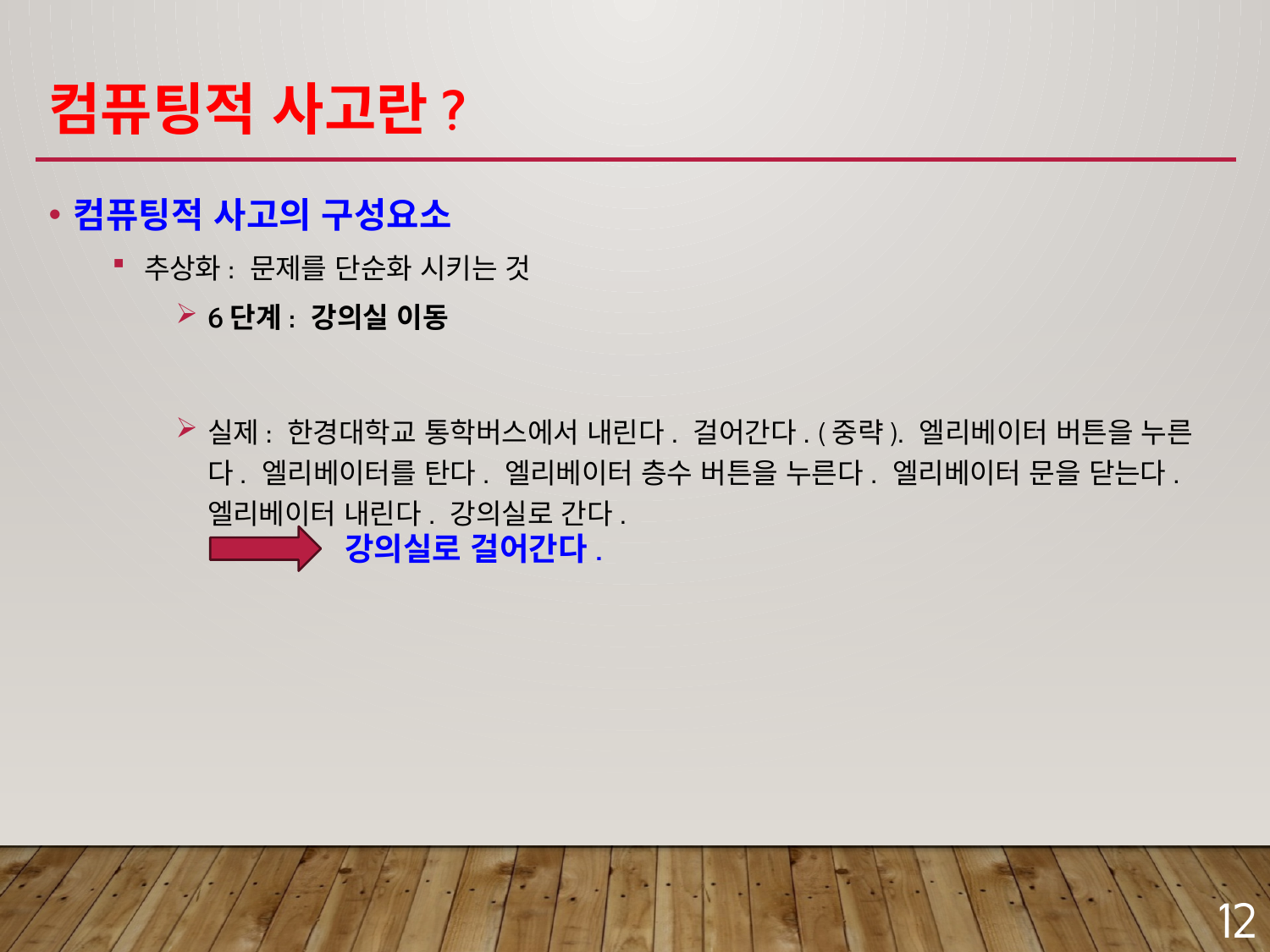

# 컴퓨팅적 사고란?
컴퓨팅적 사고의 구성요소
추상화: 문제를 단순화 시키는 것
6단계: 강의실 이동

실제: 한경대학교 통학버스에서 내린다. 걸어간다. (중략). 엘리베이터 버튼을 누른다. 엘리베이터를 탄다. 엘리베이터 층수 버튼을 누른다. 엘리베이터 문을 닫는다. 엘리베이터 내린다. 강의실로 간다.
강의실로 걸어간다.